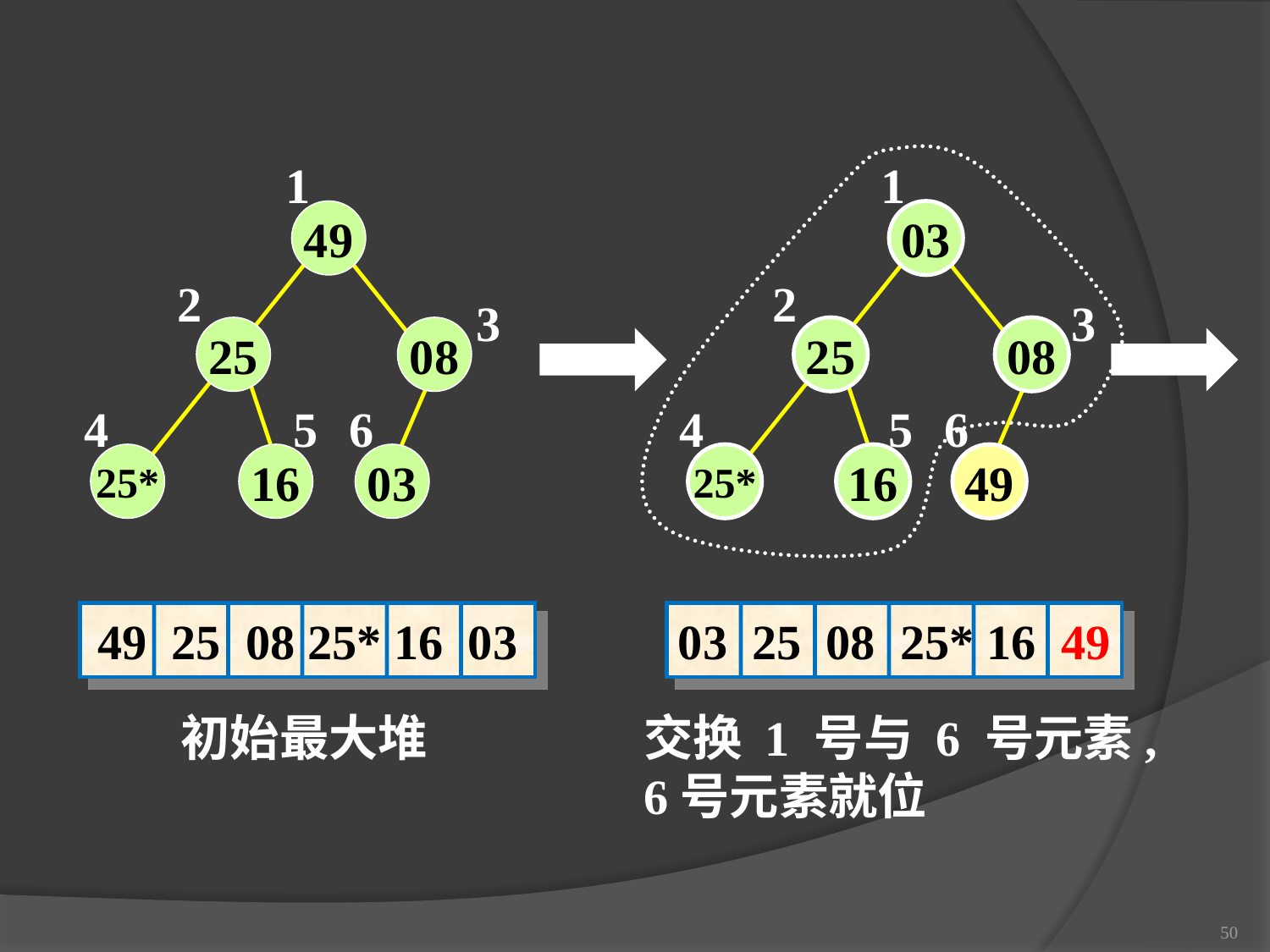

1
1
49
03

2
2
3
3
25
08
25
08

4
5
6
4
5
6
25*
16
03
25*
16
49
49  25  08 25* 16  03

03  25  08  25* 16  49

初始最大堆
交换 1 号与 6 号元素,
6号元素就位
50